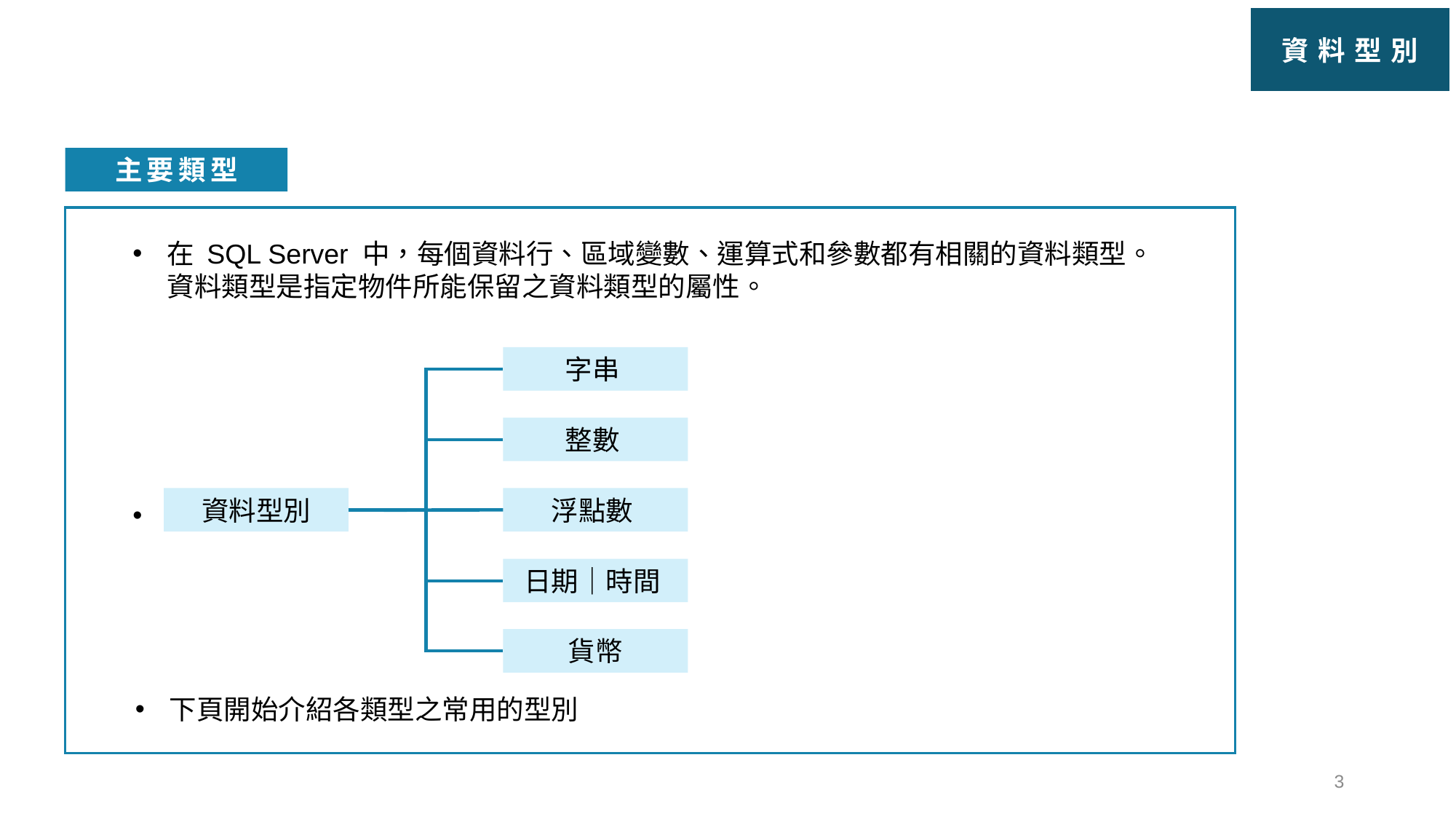

資料型別
主要類型

在 SQL Server 中，每個資料行、區域變數、運算式和參數都有相關的資料類型。 資料類型是指定物件所能保留之資料類型的屬性。

字串
整數
資料型別
浮點數
日期｜時間
貨幣
下頁開始介紹各類型之常用的型別
3